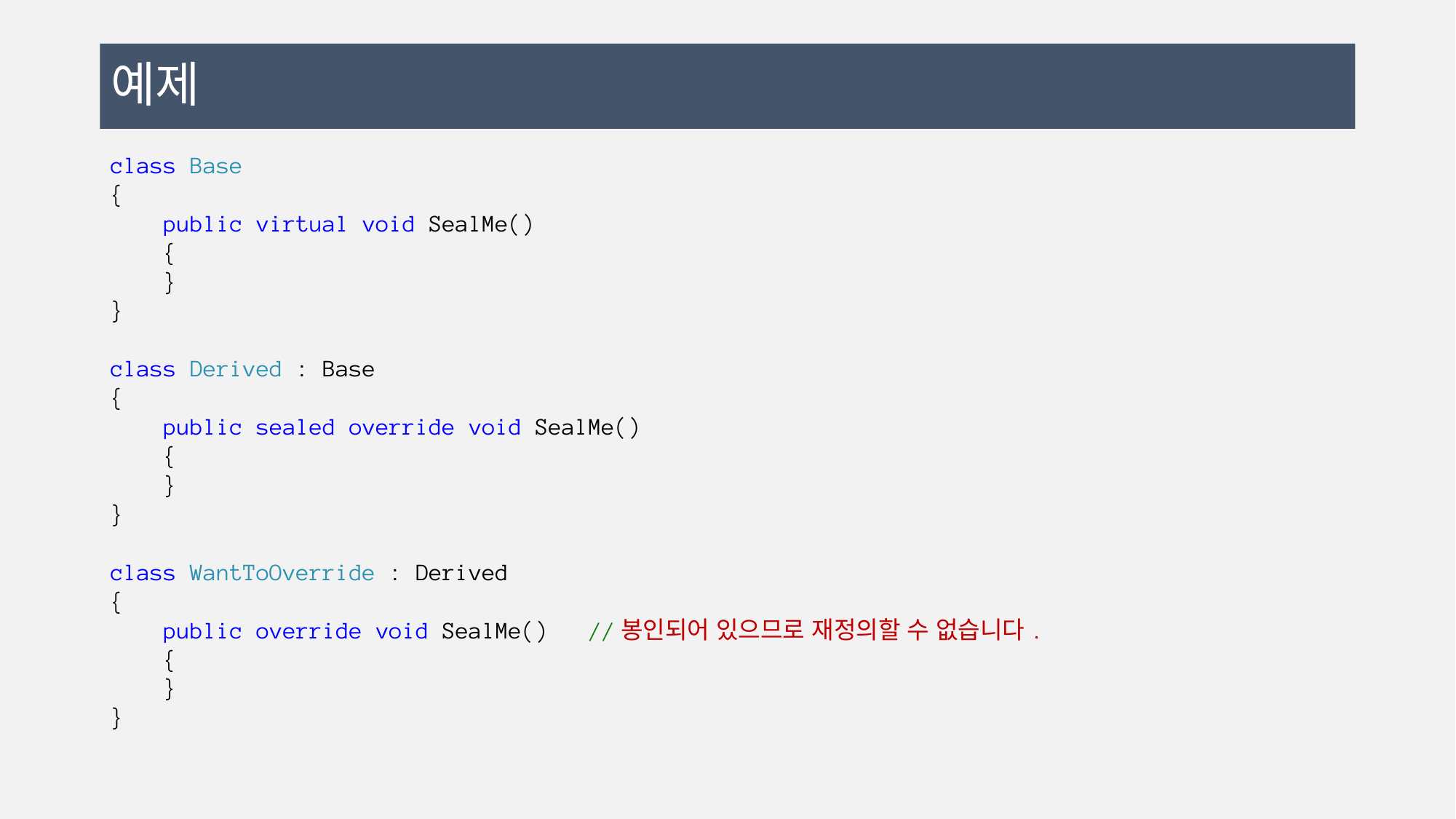

# 예제

class Base
{
    public virtual void SealMe()
    {
    }
}

class Derived : Base
{
    public sealed override void SealMe()
    {
    }
}

class WantToOverride : Derived
{
    public override void SealMe()   //봉인되어 있으므로 재정의할 수 없습니다.
    {
    }
}